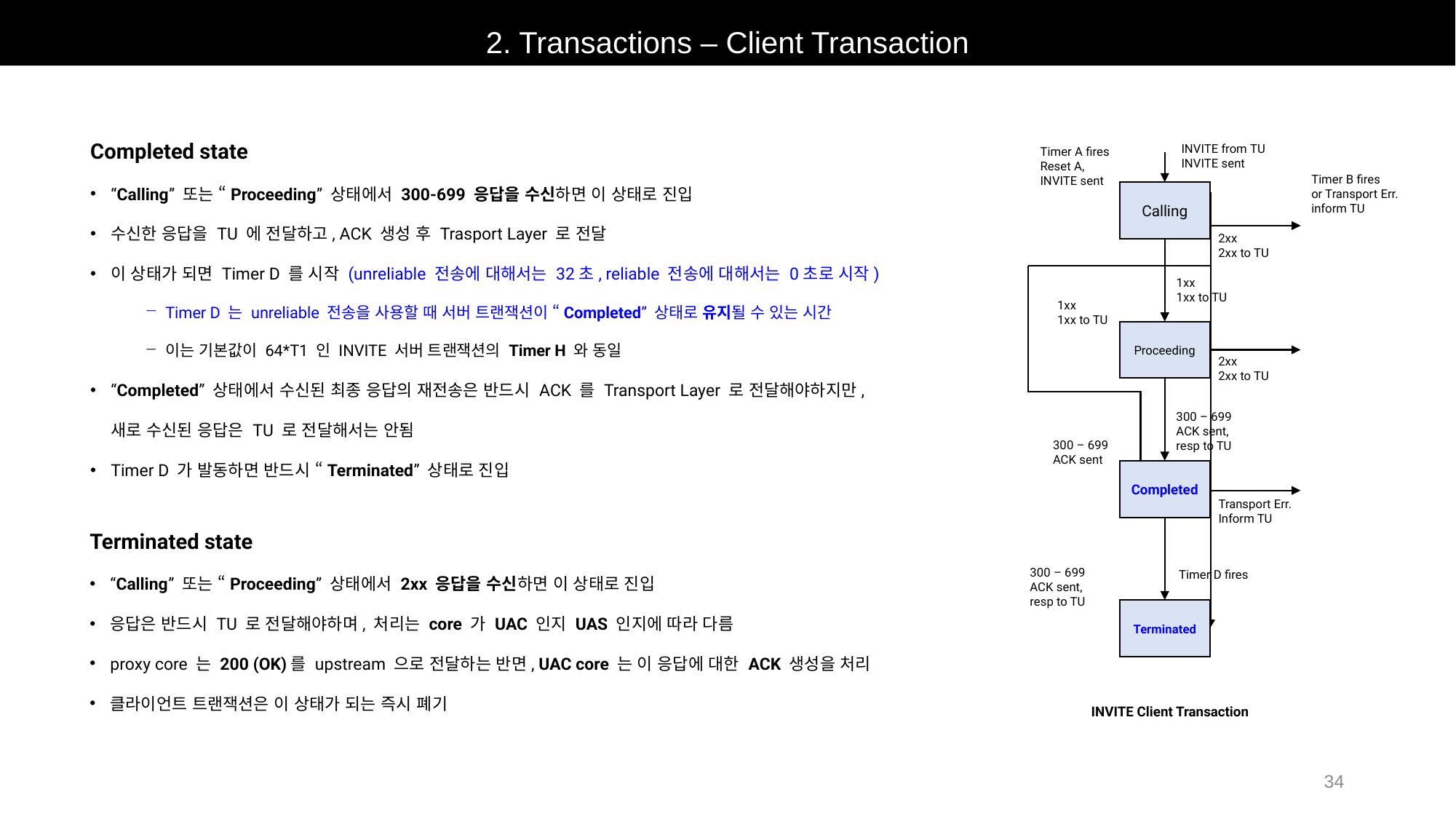

# 2. Transactions – Client Transaction
Completed state
“Calling” 또는 “Proceeding” 상태에서 300-699 응답을 수신하면 이 상태로 진입
수신한 응답을 TU 에 전달하고, ACK 생성 후 Trasport Layer 로 전달
이 상태가 되면 Timer D 를 시작 (unreliable 전송에 대해서는 32초, reliable 전송에 대해서는 0초로 시작)
Timer D 는 unreliable 전송을 사용할 때 서버 트랜잭션이 “Completed” 상태로 유지될 수 있는 시간
이는 기본값이 64*T1 인 INVITE 서버 트랜잭션의 Timer H 와 동일
“Completed” 상태에서 수신된 최종 응답의 재전송은 반드시 ACK 를 Transport Layer 로 전달해야하지만,
새로 수신된 응답은 TU 로 전달해서는 안됨
Timer D 가 발동하면 반드시 “Terminated” 상태로 진입
INVITE from TU
INVITE sent
Timer A fires
Reset A,
INVITE sent
Timer B fires
or Transport Err.
inform TU
Calling
2xx
2xx to TU
1xx
1xx to TU
1xx
1xx to TU
Proceeding
2xx
2xx to TU
300 – 699
ACK sent,
resp to TU
300 – 699
ACK sent
Completed
Transport Err.
Inform TU
Terminated state
“Calling” 또는 “Proceeding” 상태에서 2xx 응답을 수신하면 이 상태로 진입
응답은 반드시 TU 로 전달해야하며, 처리는 core 가 UAC 인지 UAS 인지에 따라 다름
proxy core 는 200 (OK)를 upstream 으로 전달하는 반면, UAC core 는 이 응답에 대한 ACK 생성을 처리
클라이언트 트랜잭션은 이 상태가 되는 즉시 폐기
300 – 699
ACK sent,
resp to TU
Timer D fires
Terminated
INVITE Client Transaction
34